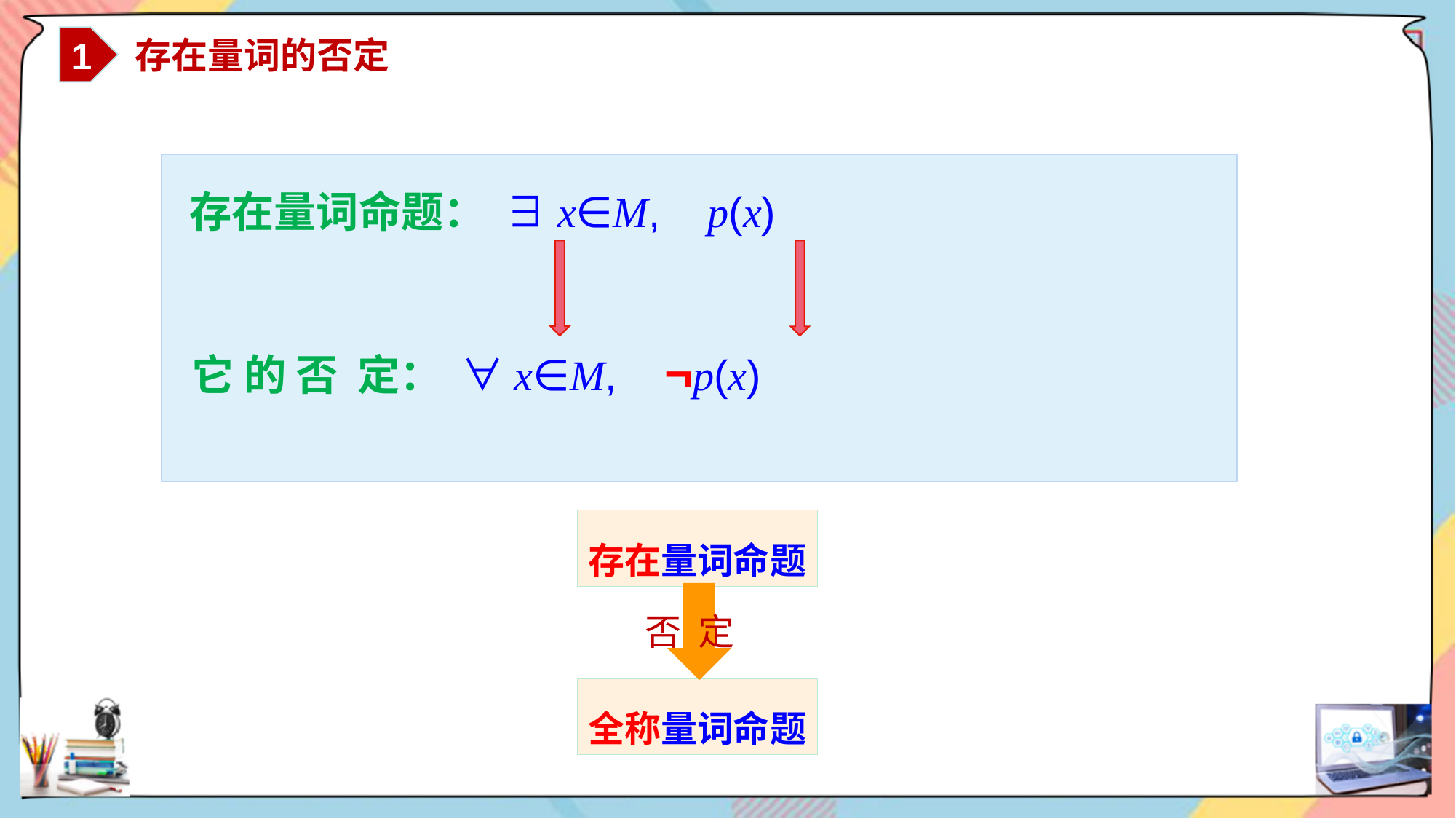

1
 存在量词的否定
 存在量词命题：  ∃x∈M,    p(x)

 它 的 否  定：  ∀x∈M,    ¬p(x)

存在量词命题

否  定
全称量词命题